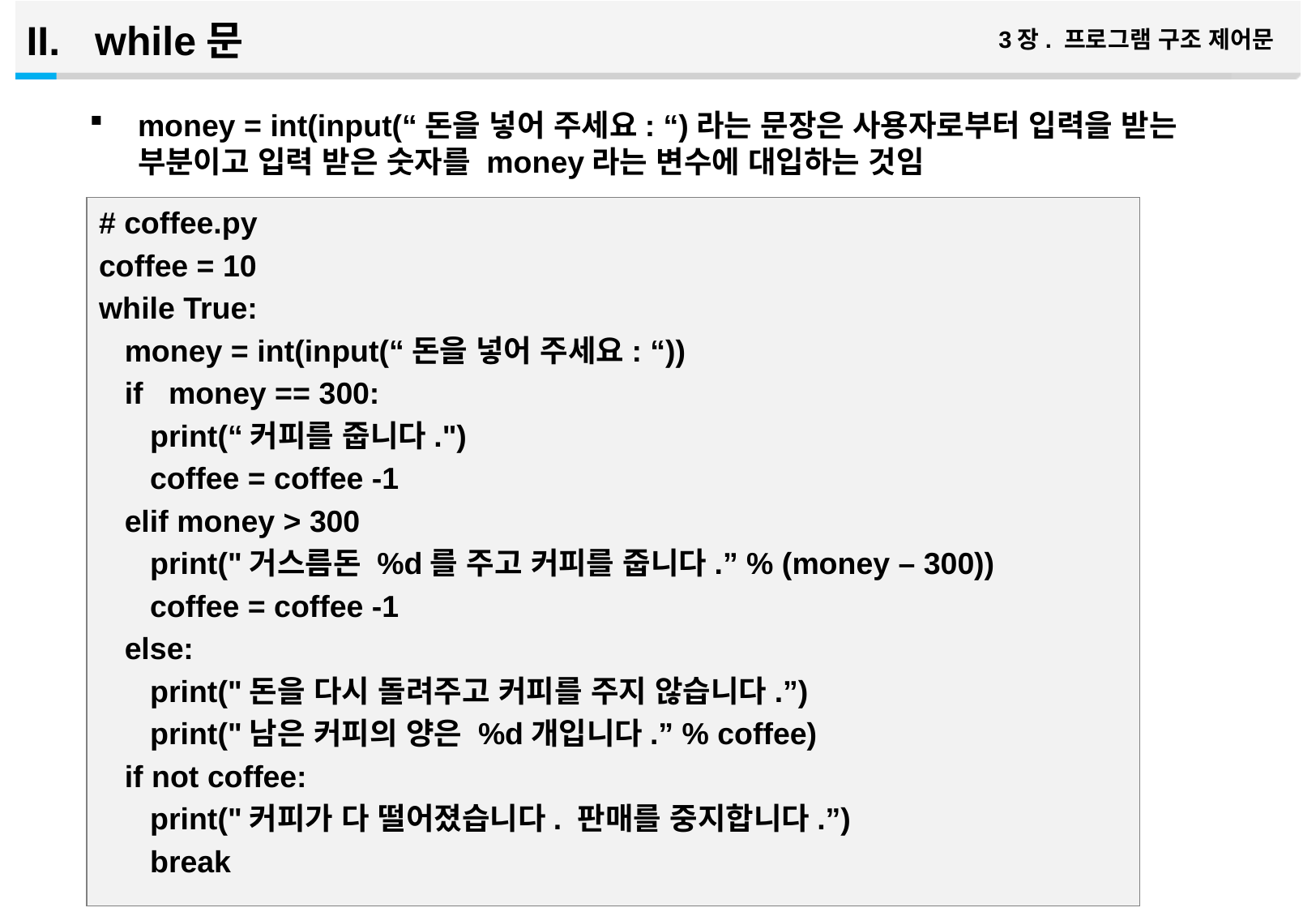

while문
3장. 프로그램 구조 제어문
money = int(input(“돈을 넣어 주세요: “)라는 문장은 사용자로부터 입력을 받는  부분이고 입력 받은 숫자를 money라는 변수에 대입하는 것임

# coffee.py
coffee = 10
while True:
   money = int(input(“돈을 넣어 주세요: “))
   if   money == 300:
      print(“커피를 줍니다.")
      coffee = coffee -1
   elif money > 300
      print("거스름돈 %d를 주고 커피를 줍니다.” % (money – 300))
      coffee = coffee -1
   else:
      print("돈을 다시 돌려주고 커피를 주지 않습니다.”)
      print("남은 커피의 양은 %d개입니다.” % coffee)
   if not coffee:
      print("커피가 다 떨어졌습니다. 판매를 중지합니다.”)
      break

17